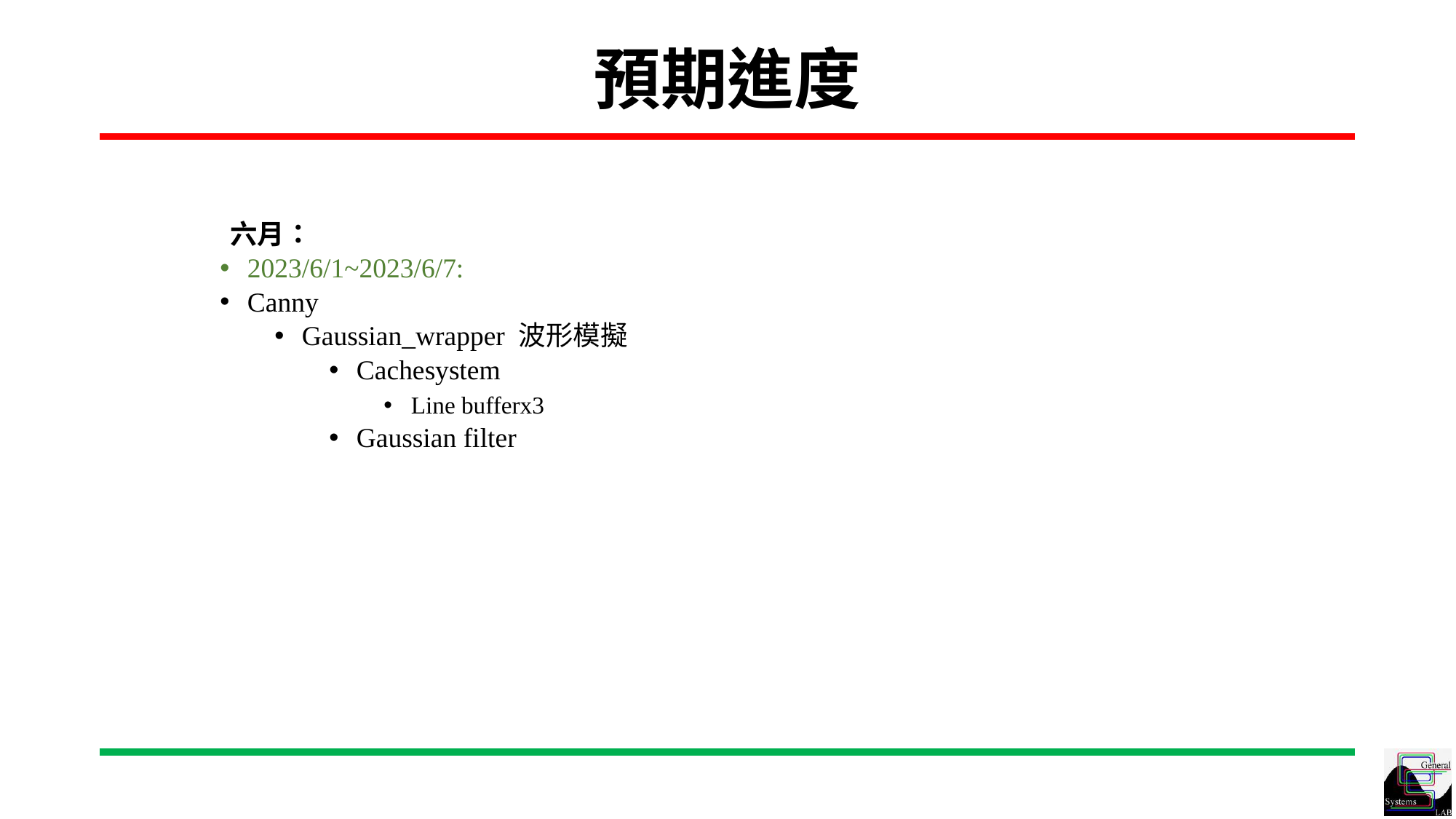

# 預期進度

六月：
2023/6/1~2023/6/7:
Canny
Gaussian_wrapper 波形模擬
Cachesystem
Line bufferx3
Gaussian filter